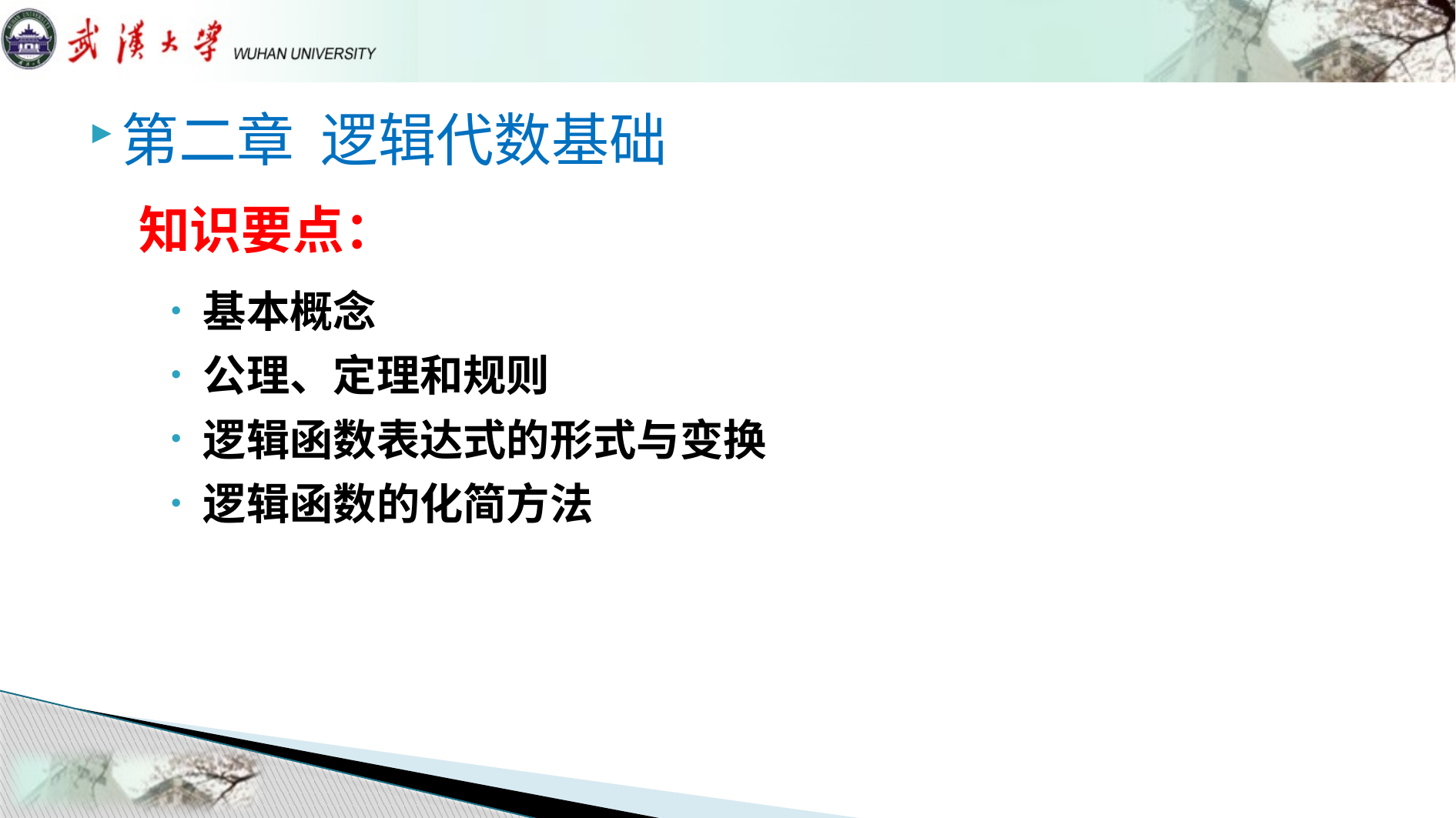

第二章  逻辑代数基础
知识要点：
基本概念
公理、定理和规则
逻辑函数表达式的形式与变换
逻辑函数的化简方法